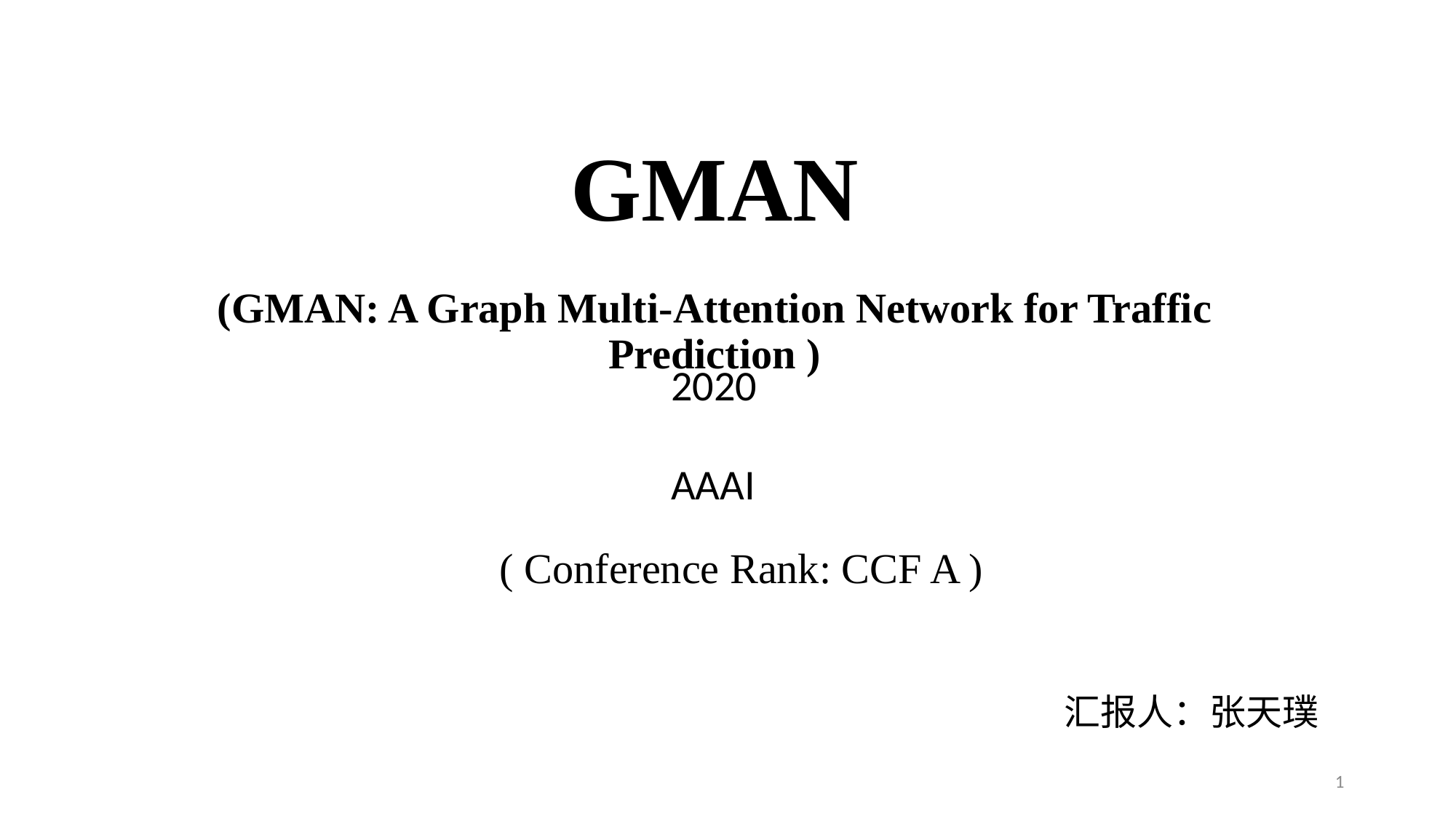

# GMAN (GMAN: A Graph Multi-Attention Network for Traffic Prediction )
2020
AAAI
( Conference Rank: CCF A )
汇报人：张天璞
1